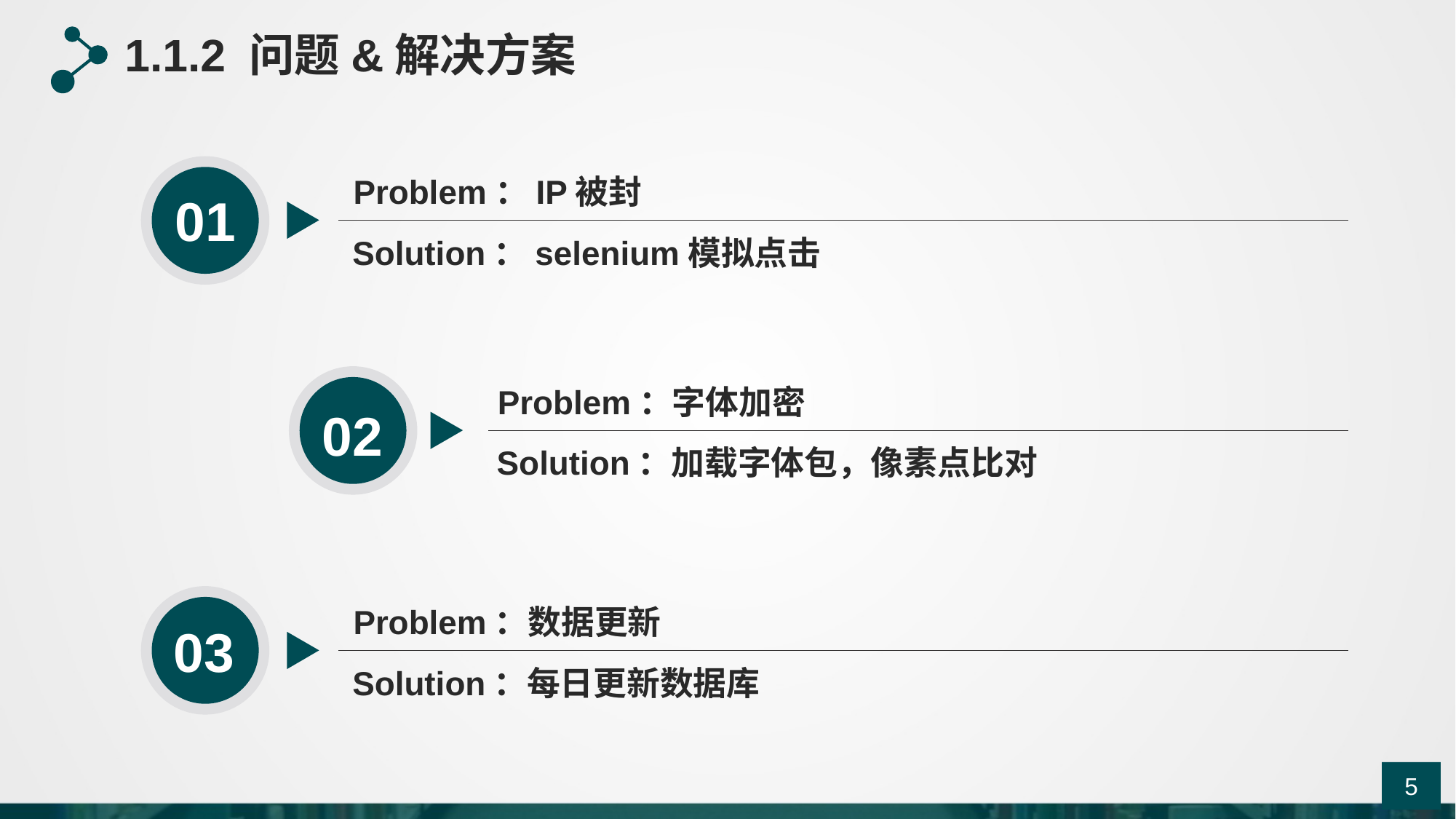

1.1.2 问题&解决方案

Problem：IP被封

01

Solution：selenium模拟点击

Problem：字体加密

02

Solution：加载字体包，像素点比对

Problem：数据更新

03

Solution：每日更新数据库